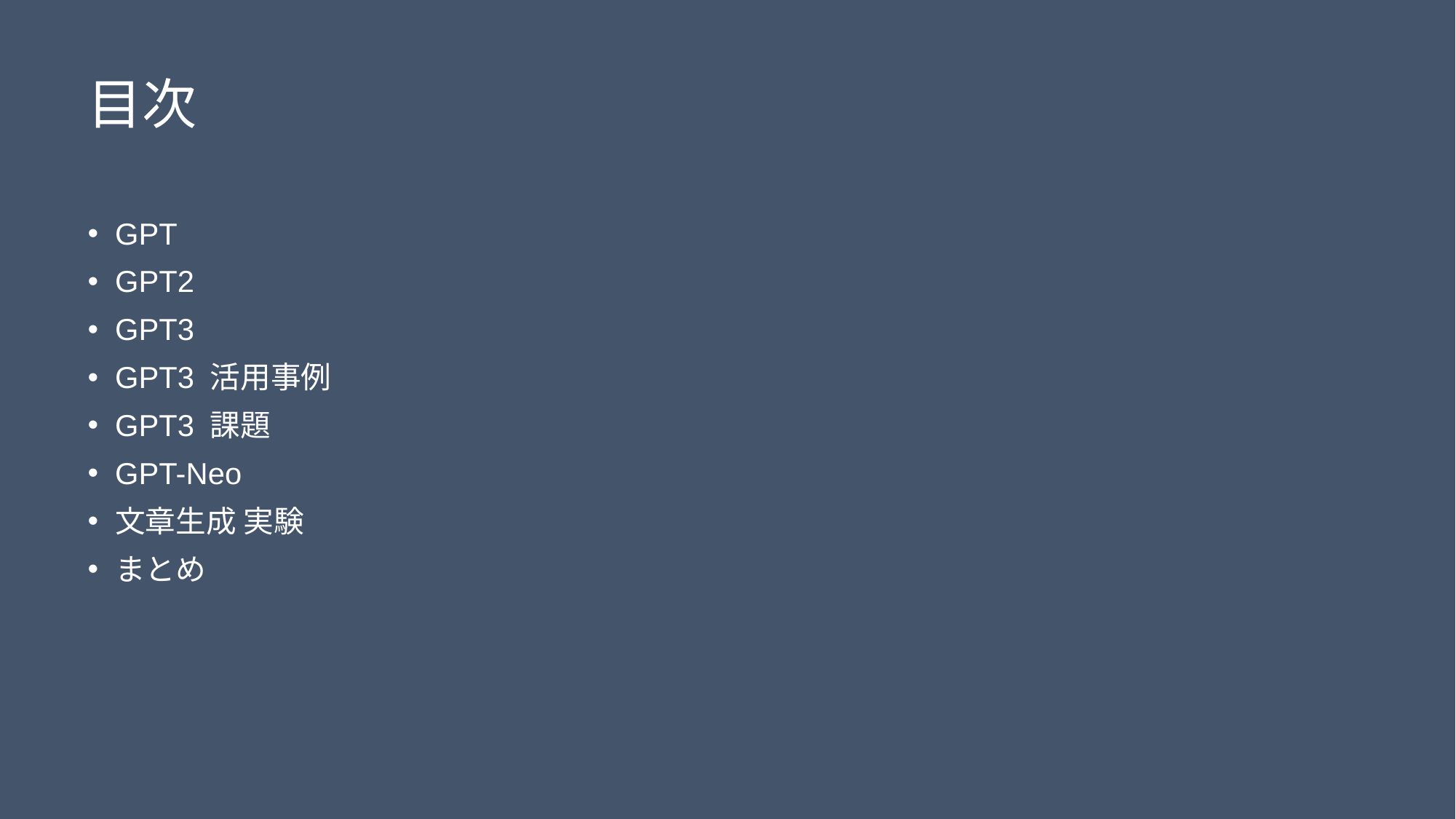

# 目次
GPT
GPT2
GPT3
GPT3 活用事例
GPT3 課題
GPT-Neo
文章生成 実験
まとめ